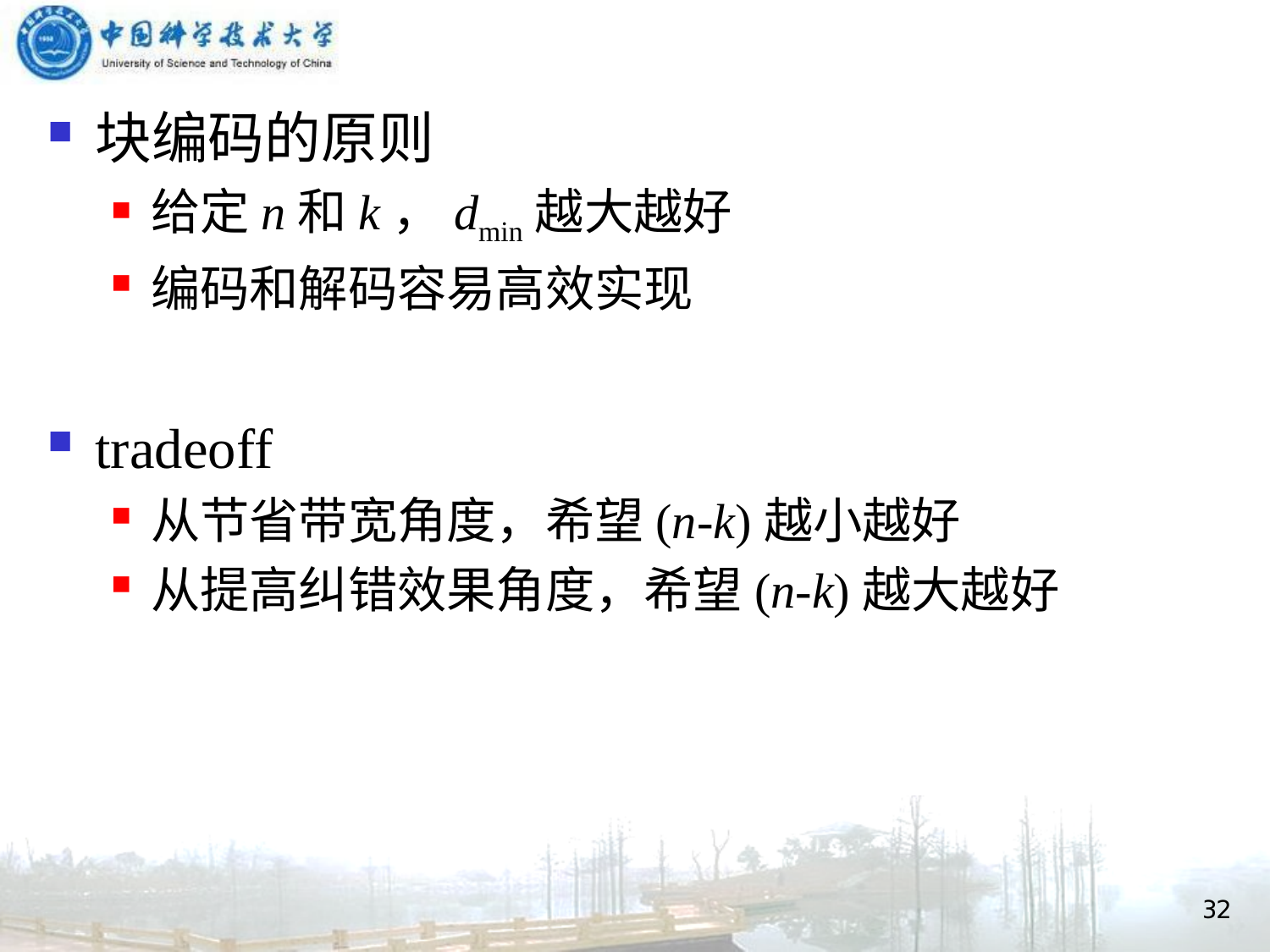

块编码的原则
给定n和k，dmin越大越好
编码和解码容易高效实现

tradeoff
从节省带宽角度，希望(n-k)越小越好
从提高纠错效果角度，希望(n-k)越大越好
32